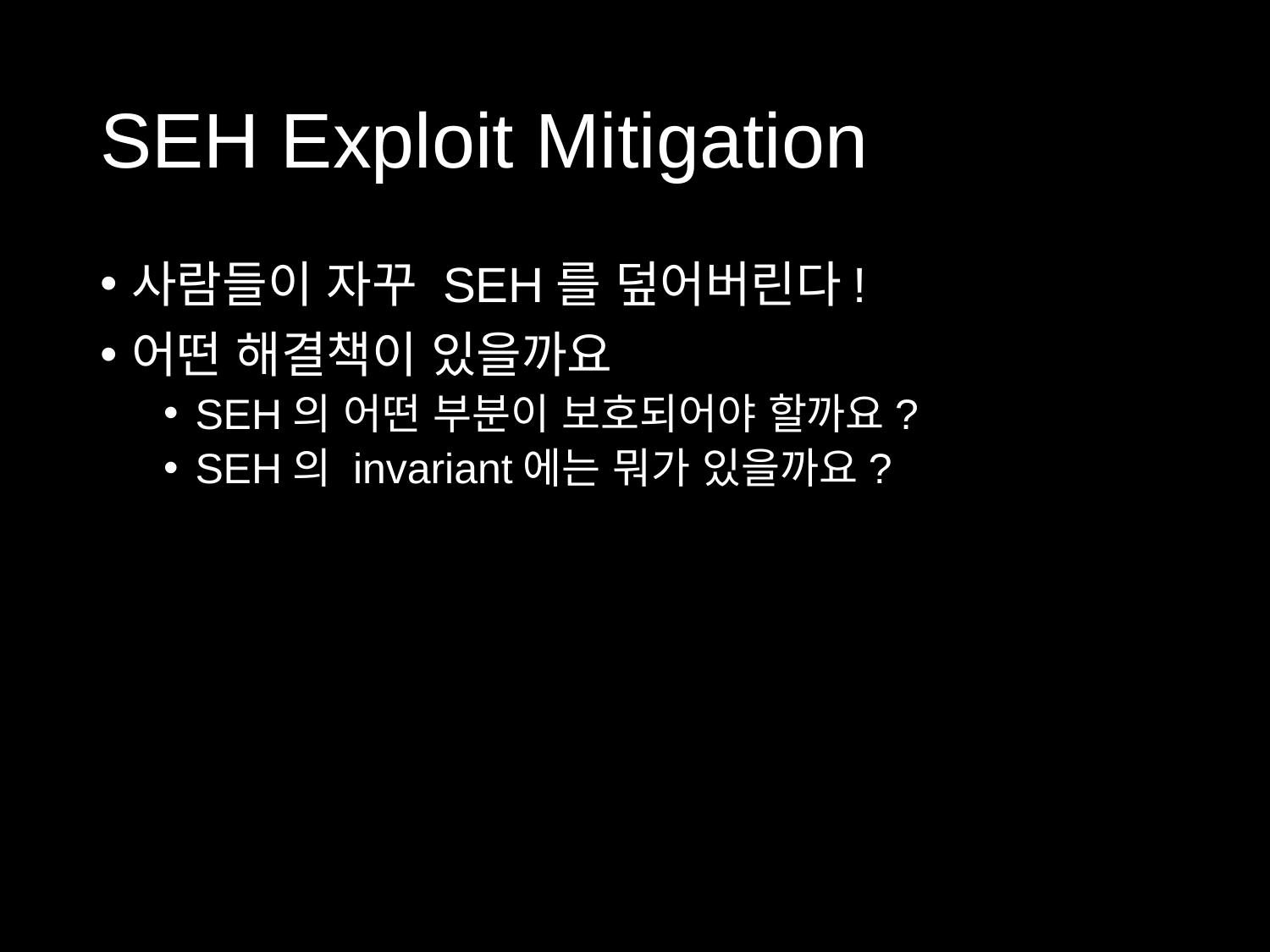

# SEH Exploit Mitigation
사람들이 자꾸 SEH를 덮어버린다!
어떤 해결책이 있을까요
SEH의 어떤 부분이 보호되어야 할까요?
SEH의 invariant에는 뭐가 있을까요?